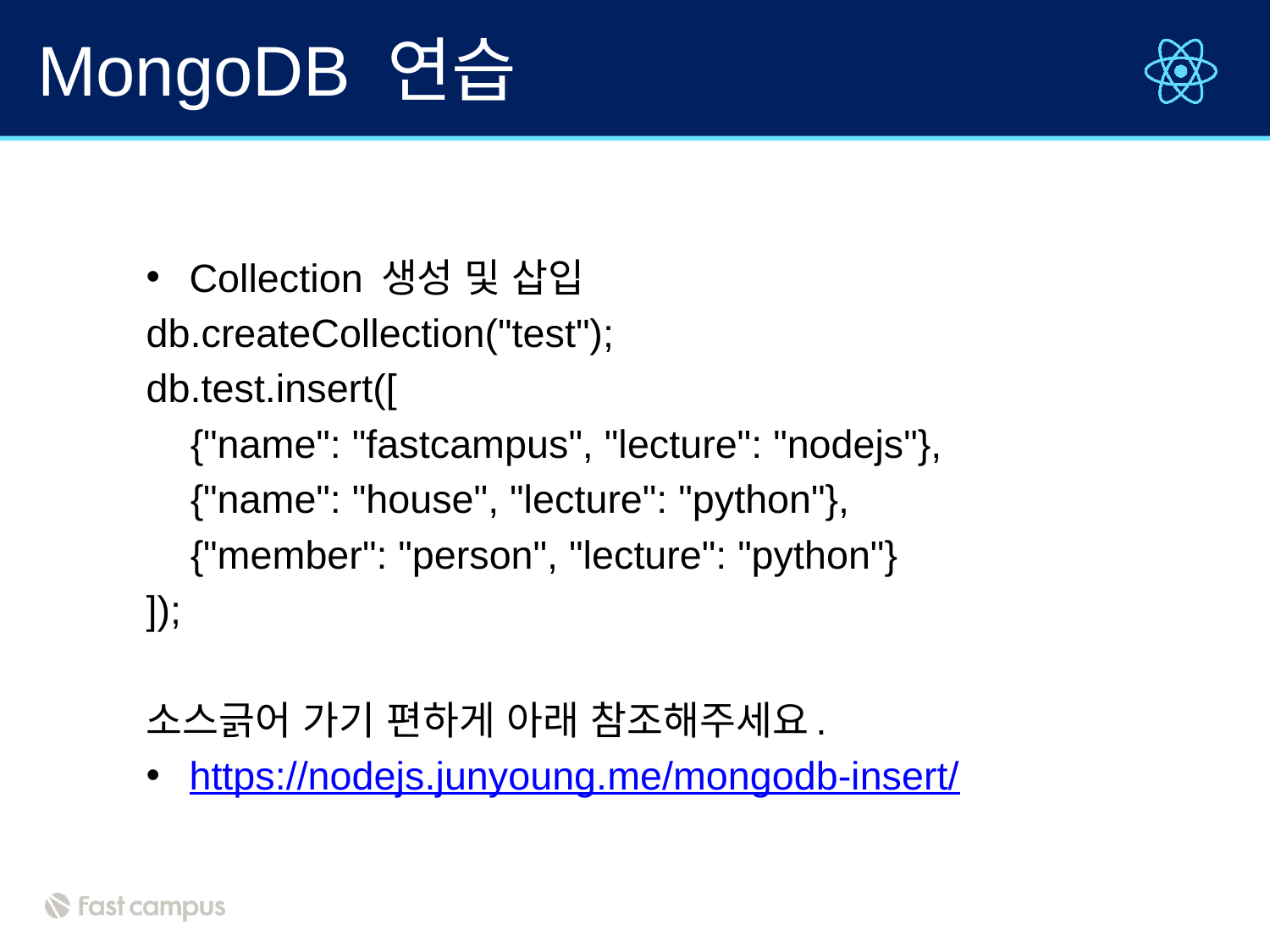

# MongoDB 연습
Collection 생성 및 삽입
db.createCollection("test");
db.test.insert([
    {"name": "fastcampus", "lecture": "nodejs"},
    {"name": "house", "lecture": "python"},
    {"member": "person", "lecture": "python"}
]);

소스긁어 가기 편하게 아래 참조해주세요.
https://nodejs.junyoung.me/mongodb-insert/